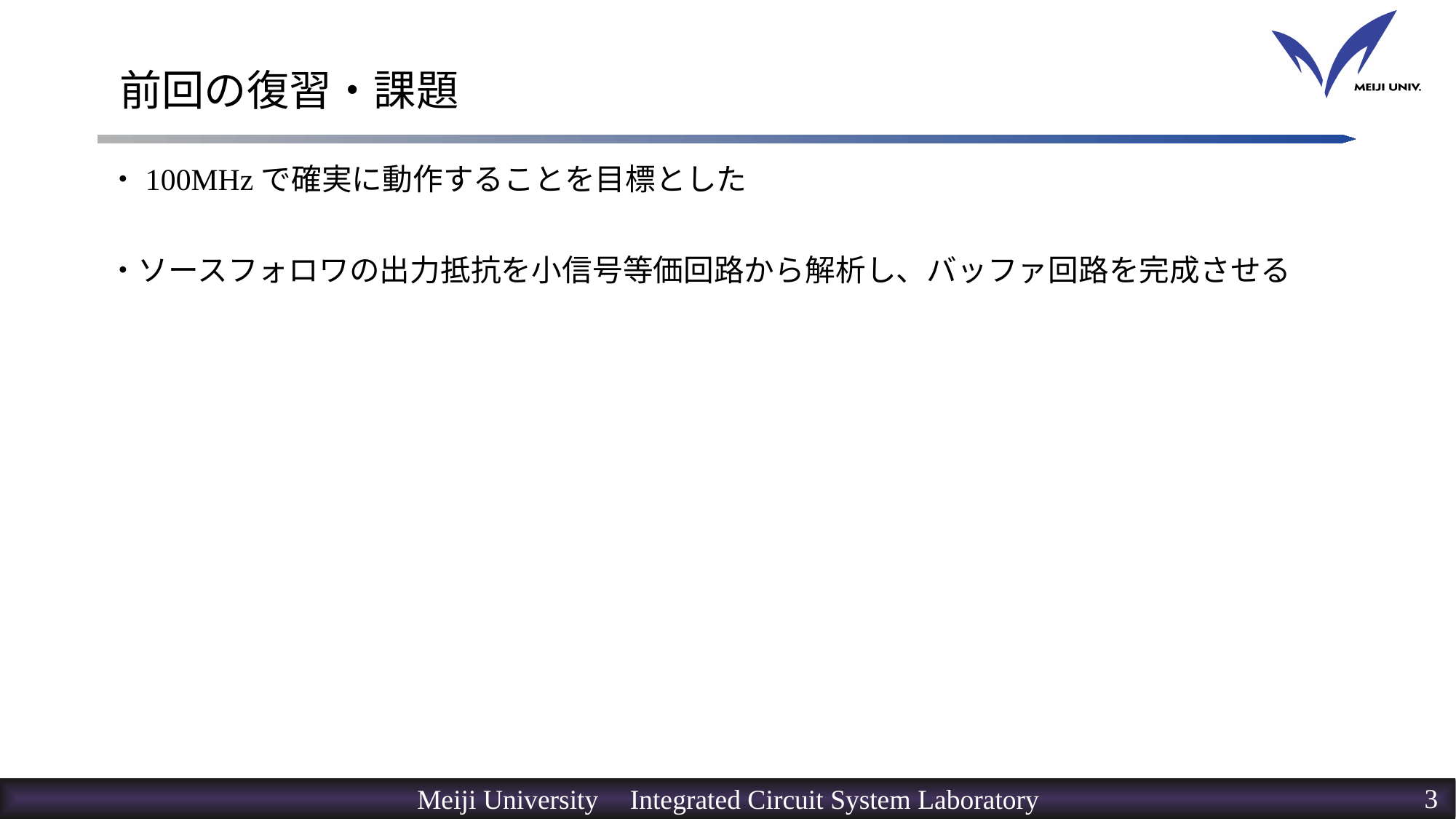

# 前回の復習・課題
・100MHzで確実に動作することを目標とした

・ソースフォロワの出力抵抗を小信号等価回路から解析し、バッファ回路を完成させる